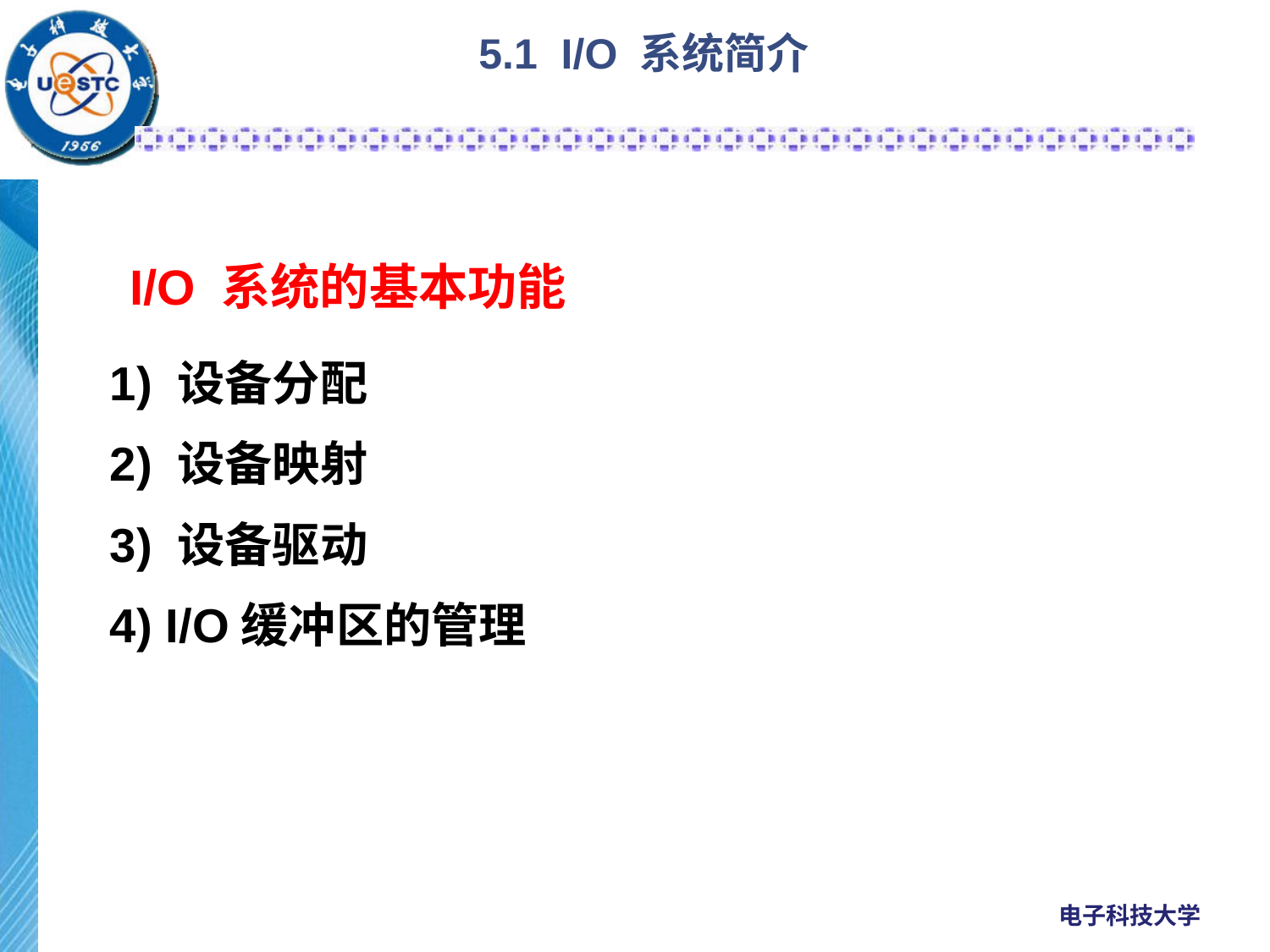

# 5.1  I/O 系统简介
I/O 系统的基本功能
1) 设备分配
2) 设备映射
3) 设备驱动
4) I/O缓冲区的管理